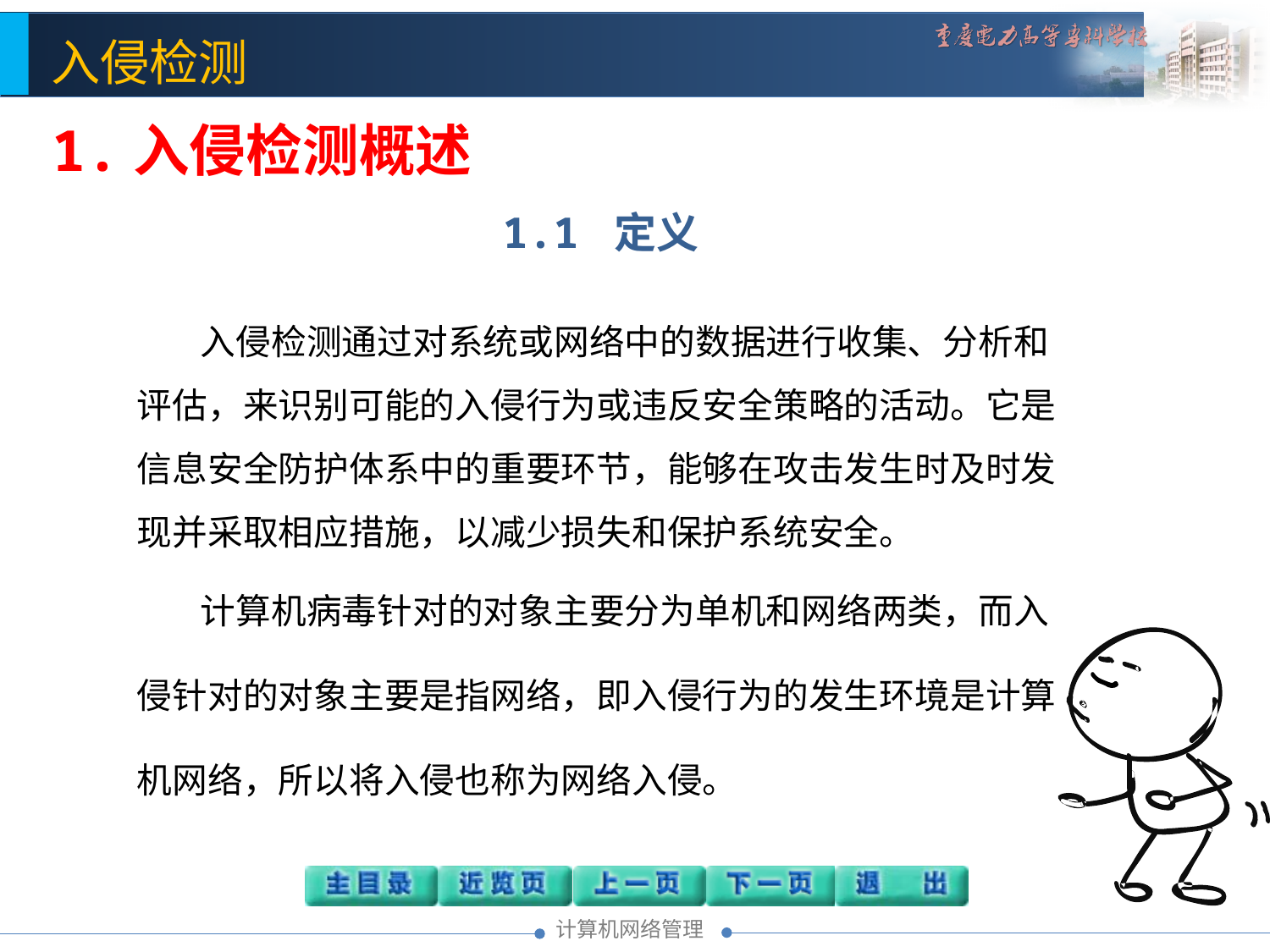

1.入侵检测概述
1.1 定义
入侵检测通过对系统或网络中的数据进行收集、分析和评估，来识别可能的入侵行为或违反安全策略的活动。它是信息安全防护体系中的重要环节，能够在攻击发生时及时发现并采取相应措施，以减少损失和保护系统安全。
计算机病毒针对的对象主要分为单机和网络两类，而入侵针对的对象主要是指网络，即入侵行为的发生环境是计算机网络，所以将入侵也称为网络入侵。